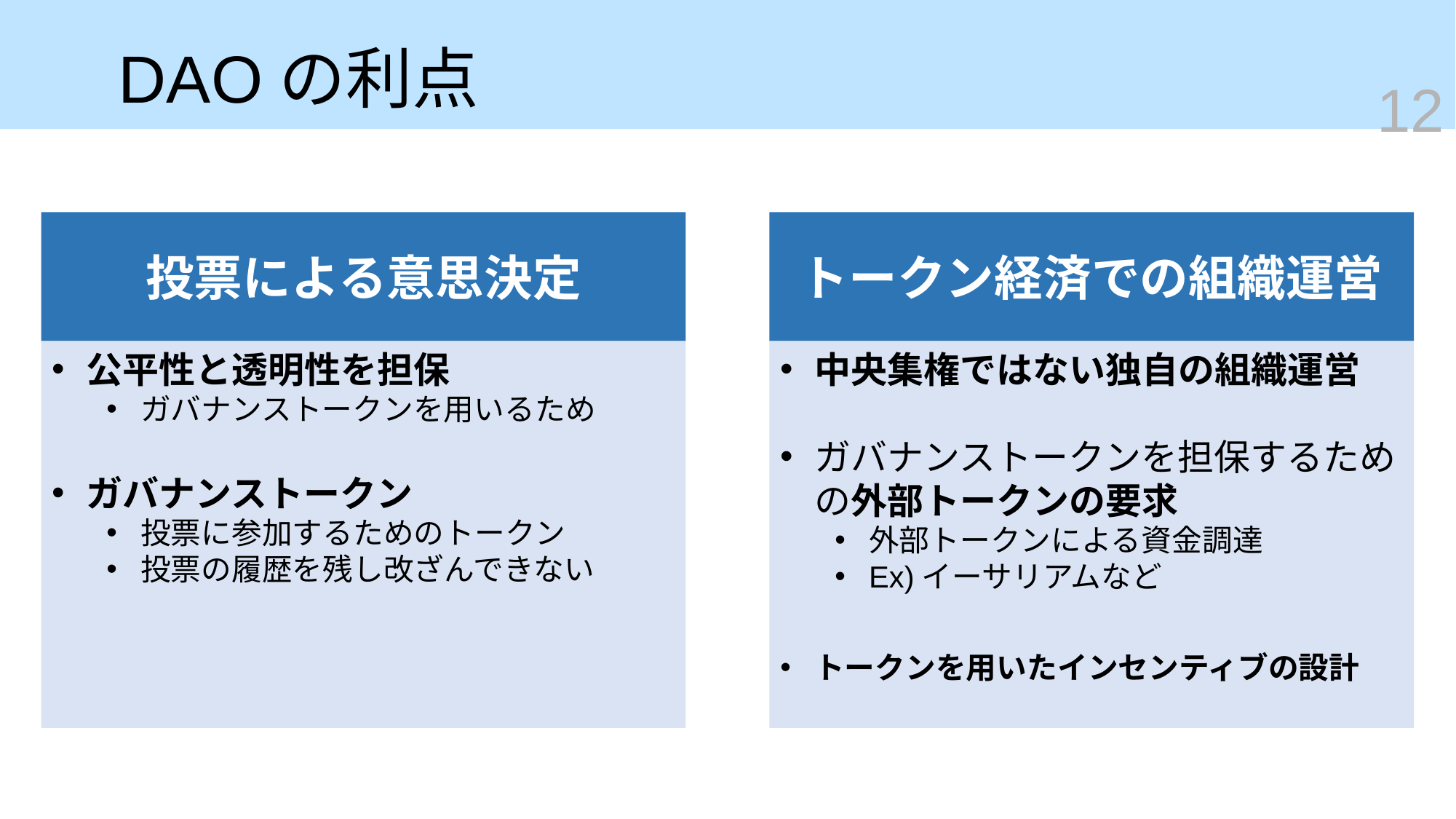

# DAOの利点
12
投票による意思決定

公平性と透明性を担保
ガバナンストークンを用いるため
ガバナンストークン
投票に参加するためのトークン
投票の履歴を残し改ざんできない
トークン経済での組織運営

中央集権ではない独自の組織運営

ガバナンストークンを担保するための外部トークンの要求
外部トークンによる資金調達
Ex)イーサリアムなど
トークンを用いたインセンティブの設計